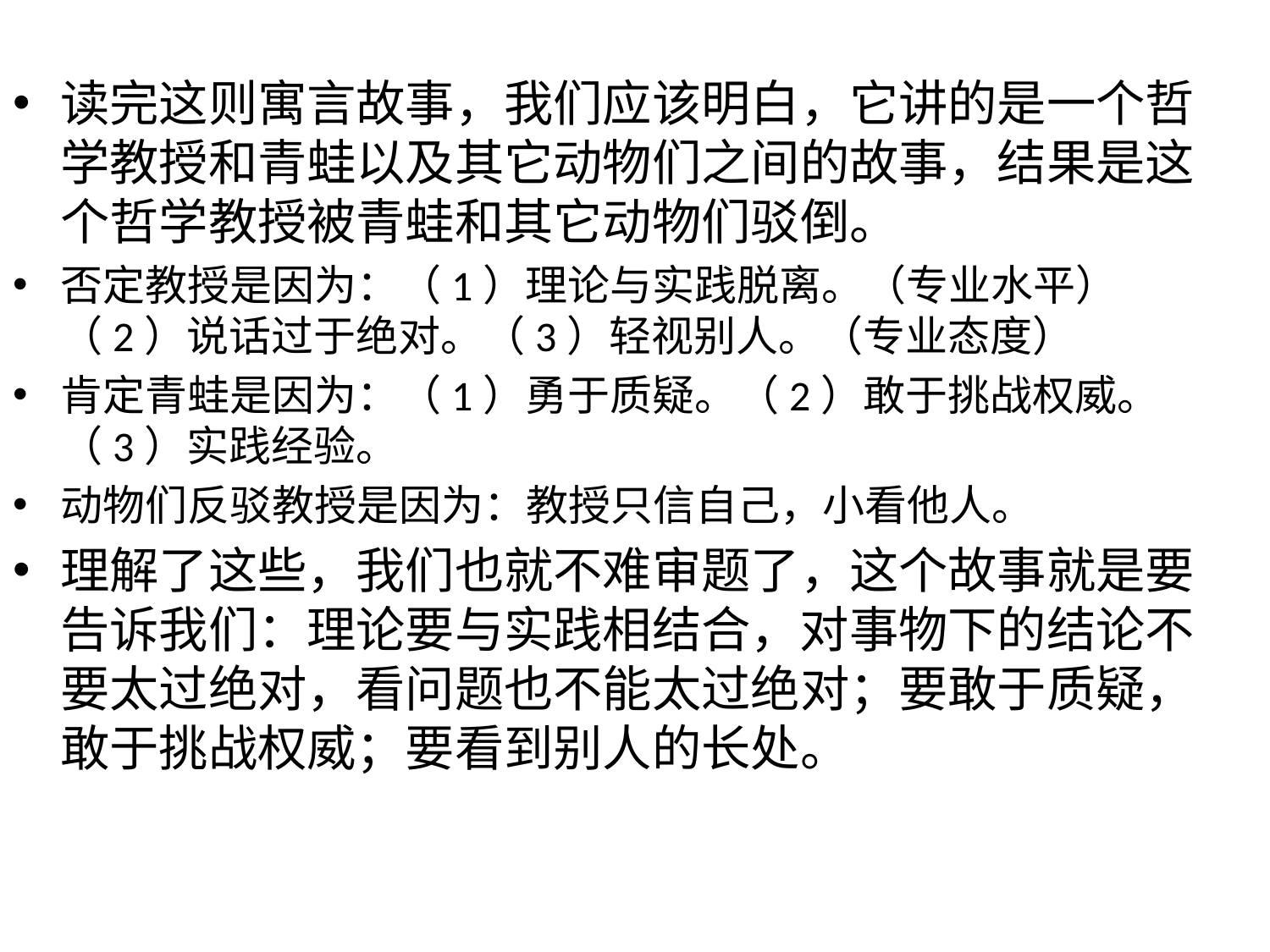

读完这则寓言故事，我们应该明白，它讲的是一个哲学教授和青蛙以及其它动物们之间的故事，结果是这个哲学教授被青蛙和其它动物们驳倒。
否定教授是因为：（1）理论与实践脱离。（专业水平）（2）说话过于绝对。（3）轻视别人。（专业态度）
肯定青蛙是因为：（1）勇于质疑。（2）敢于挑战权威。（3）实践经验。
动物们反驳教授是因为：教授只信自己，小看他人。
理解了这些，我们也就不难审题了，这个故事就是要告诉我们：理论要与实践相结合，对事物下的结论不要太过绝对，看问题也不能太过绝对；要敢于质疑，敢于挑战权威；要看到别人的长处。